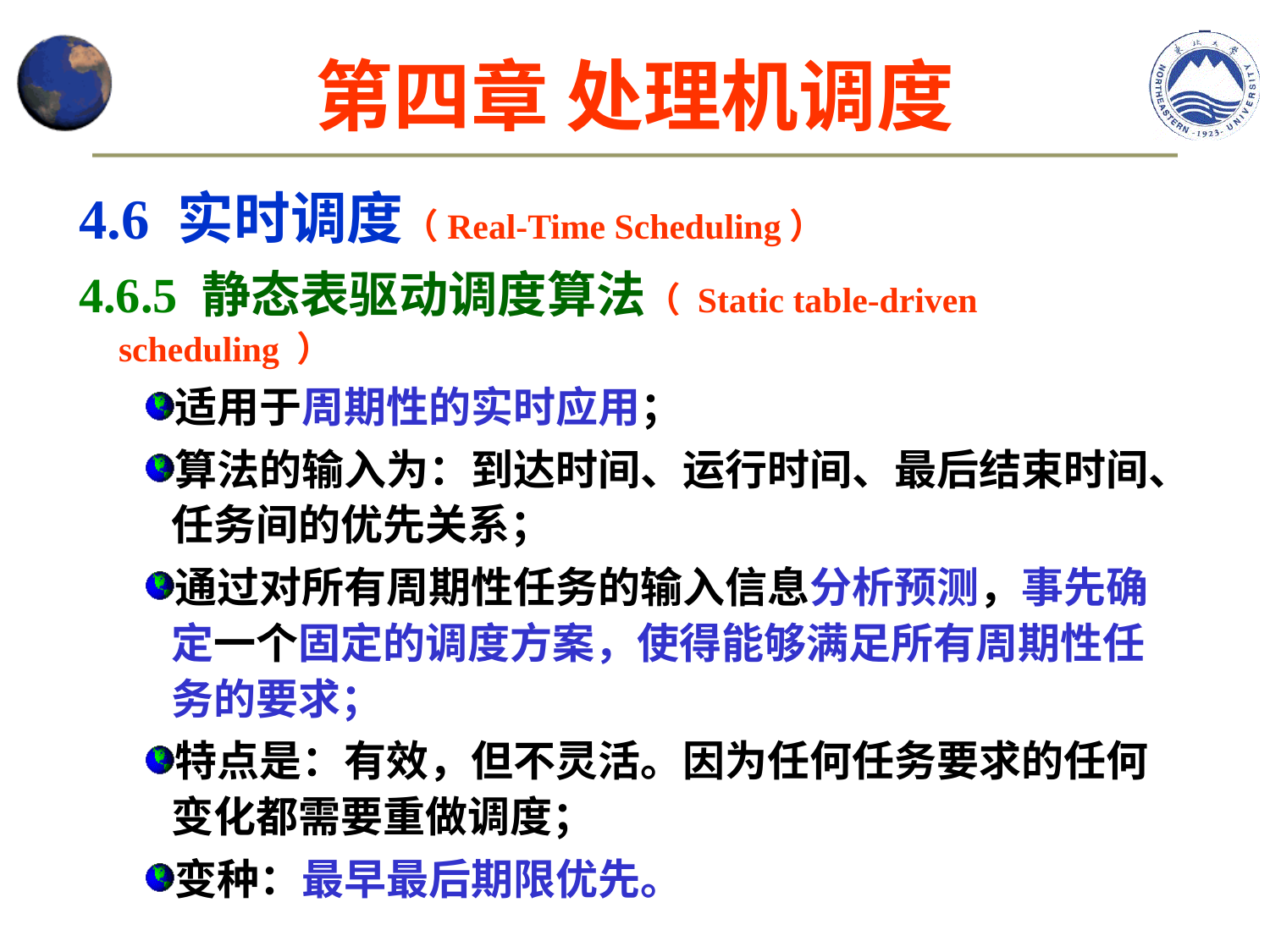

# 第四章 处理机调度
4.6 实时调度（Real-Time Scheduling）
4.6.5 静态表驱动调度算法（ Static table-driven scheduling ）
适用于周期性的实时应用；
算法的输入为：到达时间、运行时间、最后结束时间、任务间的优先关系；
通过对所有周期性任务的输入信息分析预测，事先确定一个固定的调度方案，使得能够满足所有周期性任务的要求；
特点是：有效，但不灵活。因为任何任务要求的任何变化都需要重做调度；
变种：最早最后期限优先。